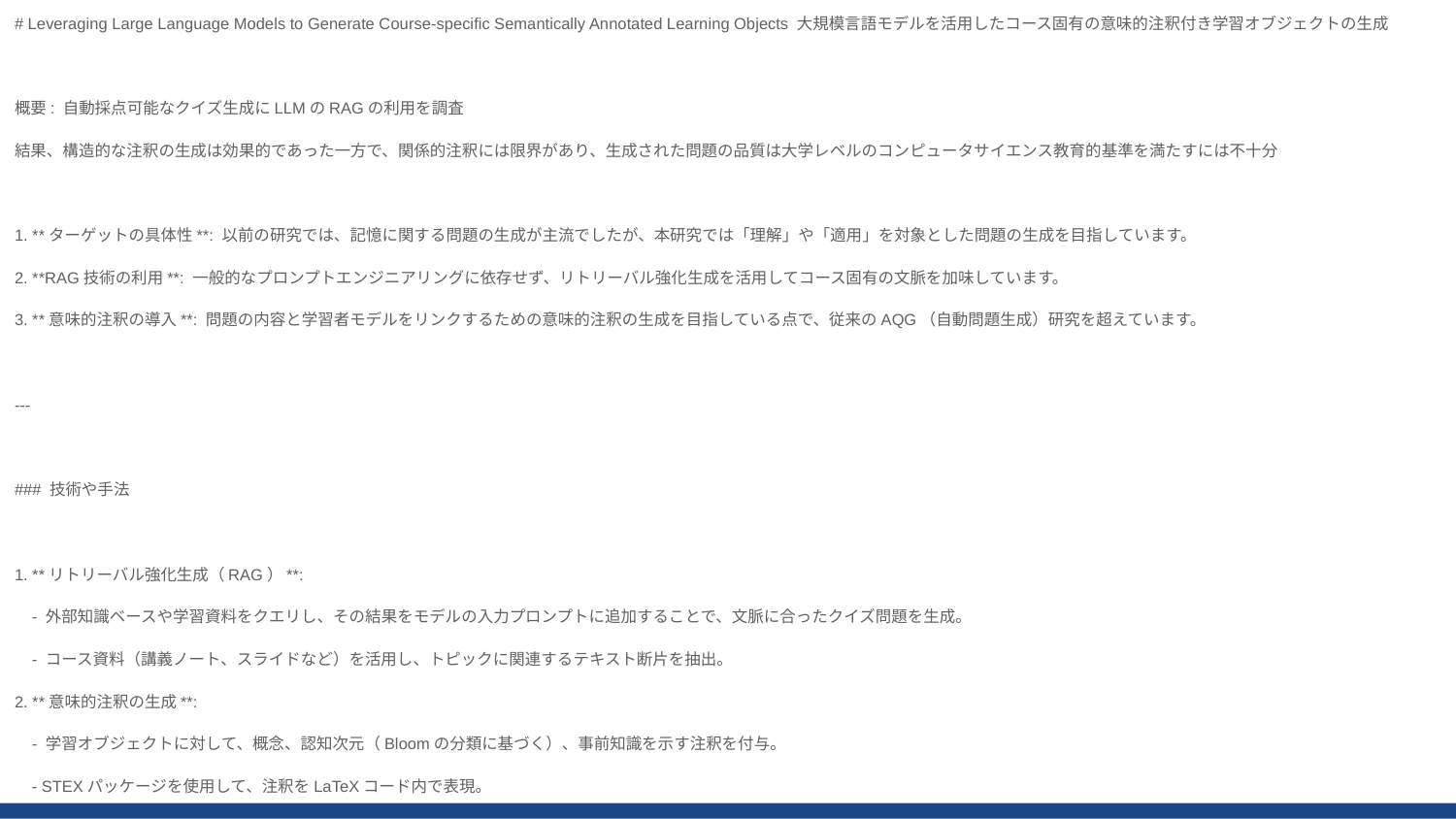

# Leveraging Large Language Models to Generate Course-specific Semantically Annotated Learning Objects 大規模言語モデルを活用したコース固有の意味的注釈付き学習オブジェクトの生成

概要: 自動採点可能なクイズ生成にLLMのRAGの利用を調査
結果、構造的な注釈の生成は効果的であった一方で、関係的注釈には限界があり、生成された問題の品質は大学レベルのコンピュータサイエンス教育的基準を満たすには不十分

1. **ターゲットの具体性**: 以前の研究では、記憶に関する問題の生成が主流でしたが、本研究では「理解」や「適用」を対象とした問題の生成を目指しています。
2. **RAG技術の利用**: 一般的なプロンプトエンジニアリングに依存せず、リトリーバル強化生成を活用してコース固有の文脈を加味しています。
3. **意味的注釈の導入**: 問題の内容と学習者モデルをリンクするための意味的注釈の生成を目指している点で、従来のAQG（自動問題生成）研究を超えています。

---

### 技術や手法

1. **リトリーバル強化生成（RAG）**:
    - 外部知識ベースや学習資料をクエリし、その結果をモデルの入力プロンプトに追加することで、文脈に合ったクイズ問題を生成。
    - コース資料（講義ノート、スライドなど）を活用し、トピックに関連するテキスト断片を抽出。
2. **意味的注釈の生成**:
    - 学習オブジェクトに対して、概念、認知次元（Bloomの分類に基づく）、事前知識を示す注釈を付与。
    - STEXパッケージを使用して、注釈をLaTeXコード内で表現。
3. **評価フレームワーク**:
    - 専門家を対象に設計したアンケートを通じて、生成された問題の品質を評価。
    - 質問の適合性、明確性、関連性、フィードバックの有用性などを7段階のLikertスケールで評価。

---

### 使用用途

- 大学レベルのコースにおける適応学習システム（例: 個別学習支援アシスタント）において、学習者の能力に応じた問題を自動生成。
- 自動採点可能なクイズ問題を用いた学習進捗の把握。
- 教材開発者や教育者が効率的に学習資料を準備するための支援。

---

### 次に読むべき論文

1. **Kurdi et al. (2020)**: "A Systematic Review of Automatic Question Generation for Educational Purposes"
    - 教育分野での自動問題生成の体系的レビュー。
2. **Sarsa et al. (2022)**: "Automatic Generation of Programming Exercises and Code Explanations Using Large Language Models"
    - プログラミング教育における自動問題生成の手法を検証。
3. **Tran et al. (2023)**: "Generating Multiple Choice Questions for Computing Courses Using Large Language Models"
    - GPTを活用した複数選択問題生成の可能性を探る研究。